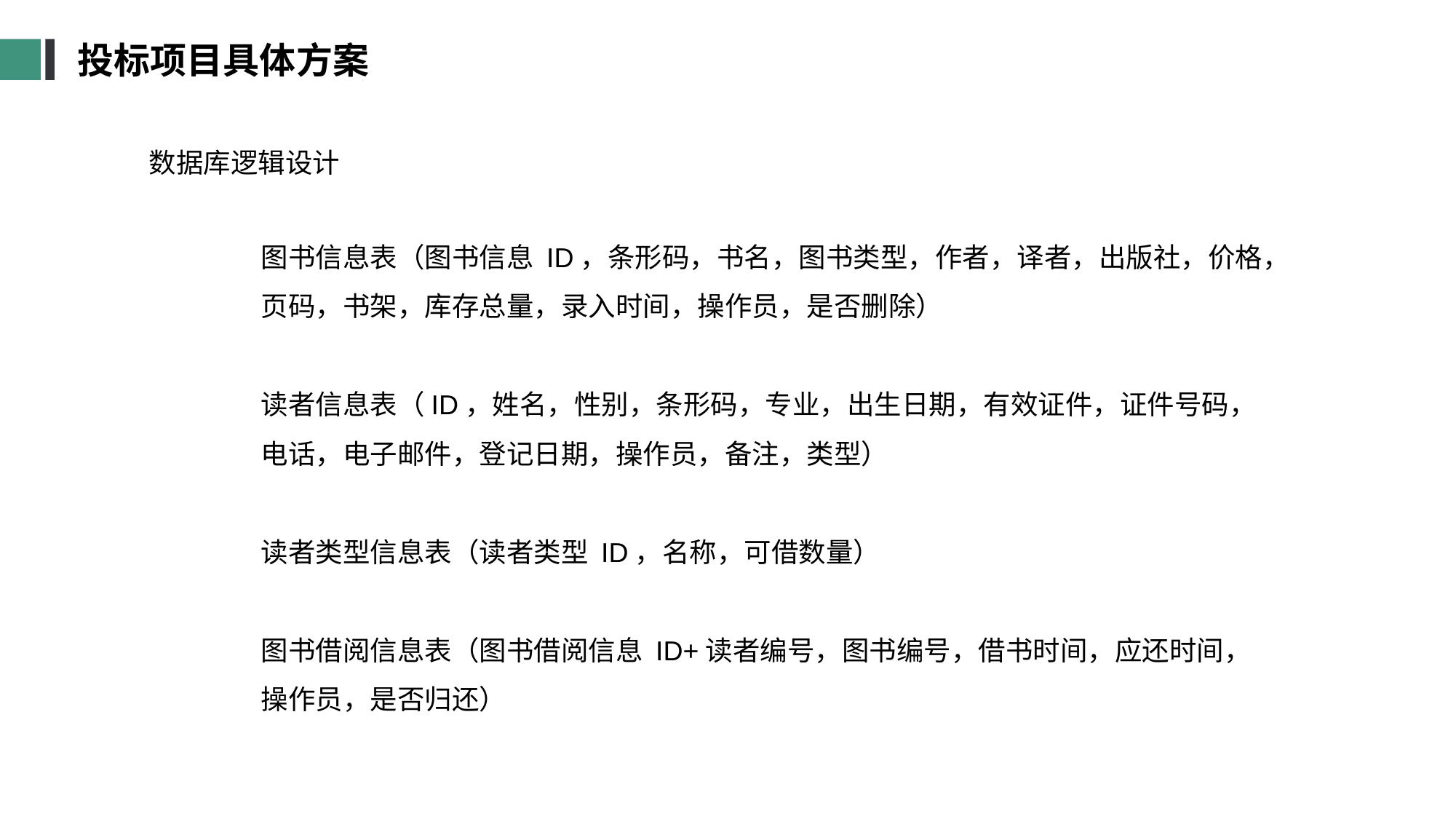

投标项目具体方案

数据库逻辑设计
图书信息表（图书信息 ID，条形码，书名，图书类型，作者，译者，出版社，价格，页码，书架，库存总量，录入时间，操作员，是否删除）

读者信息表（ID，姓名，性别，条形码，专业，出生日期，有效证件，证件号码，
电话，电子邮件，登记日期，操作员，备注，类型）

读者类型信息表（读者类型 ID，名称，可借数量）

图书借阅信息表（图书借阅信息 ID+读者编号，图书编号，借书时间，应还时间，
操作员，是否归还）